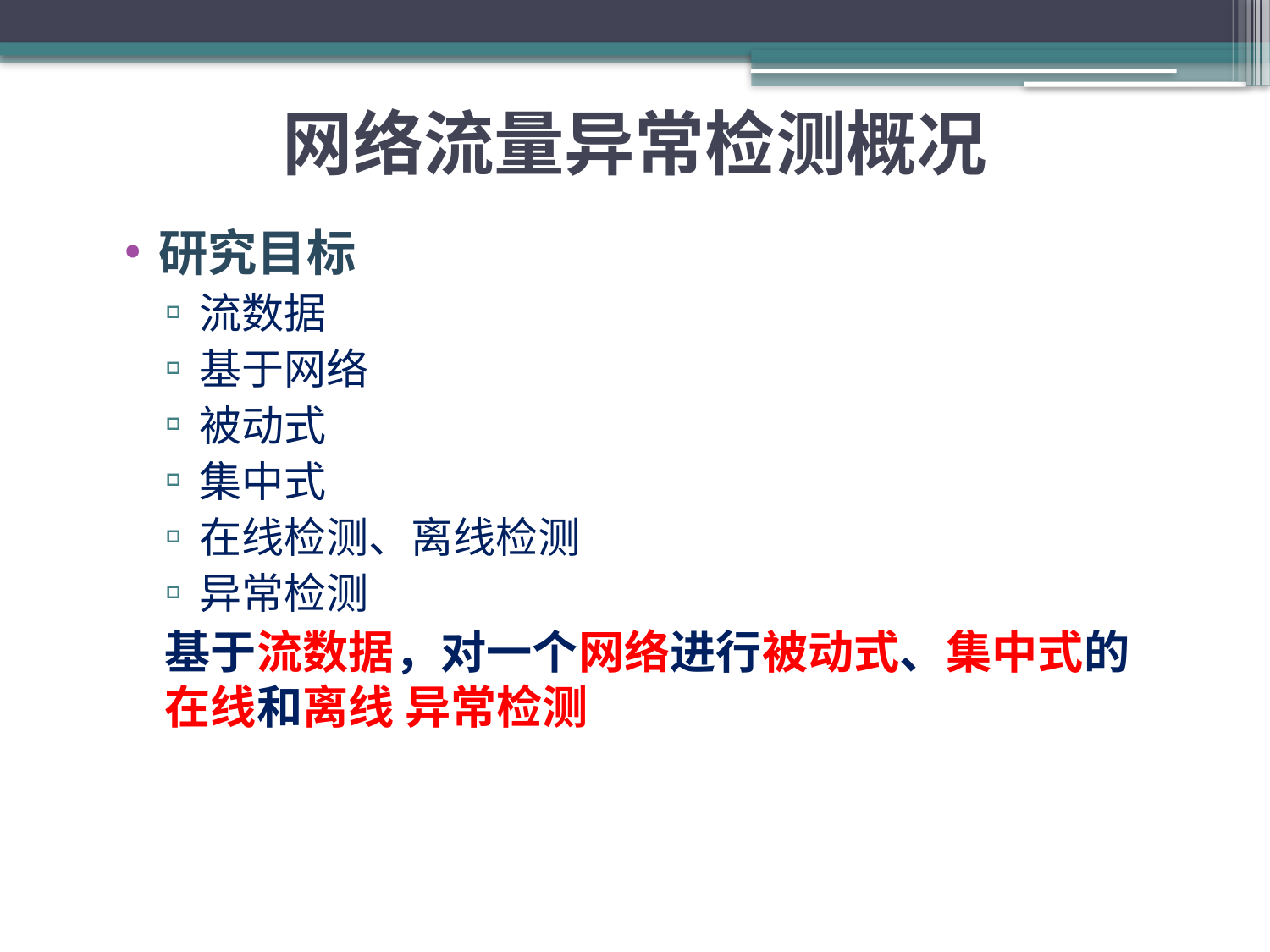

# 网络流量异常检测概况
研究目标
流数据
基于网络
被动式
集中式
在线检测、离线检测
异常检测
基于流数据，对一个网络进行被动式、集中式的在线和离线 异常检测